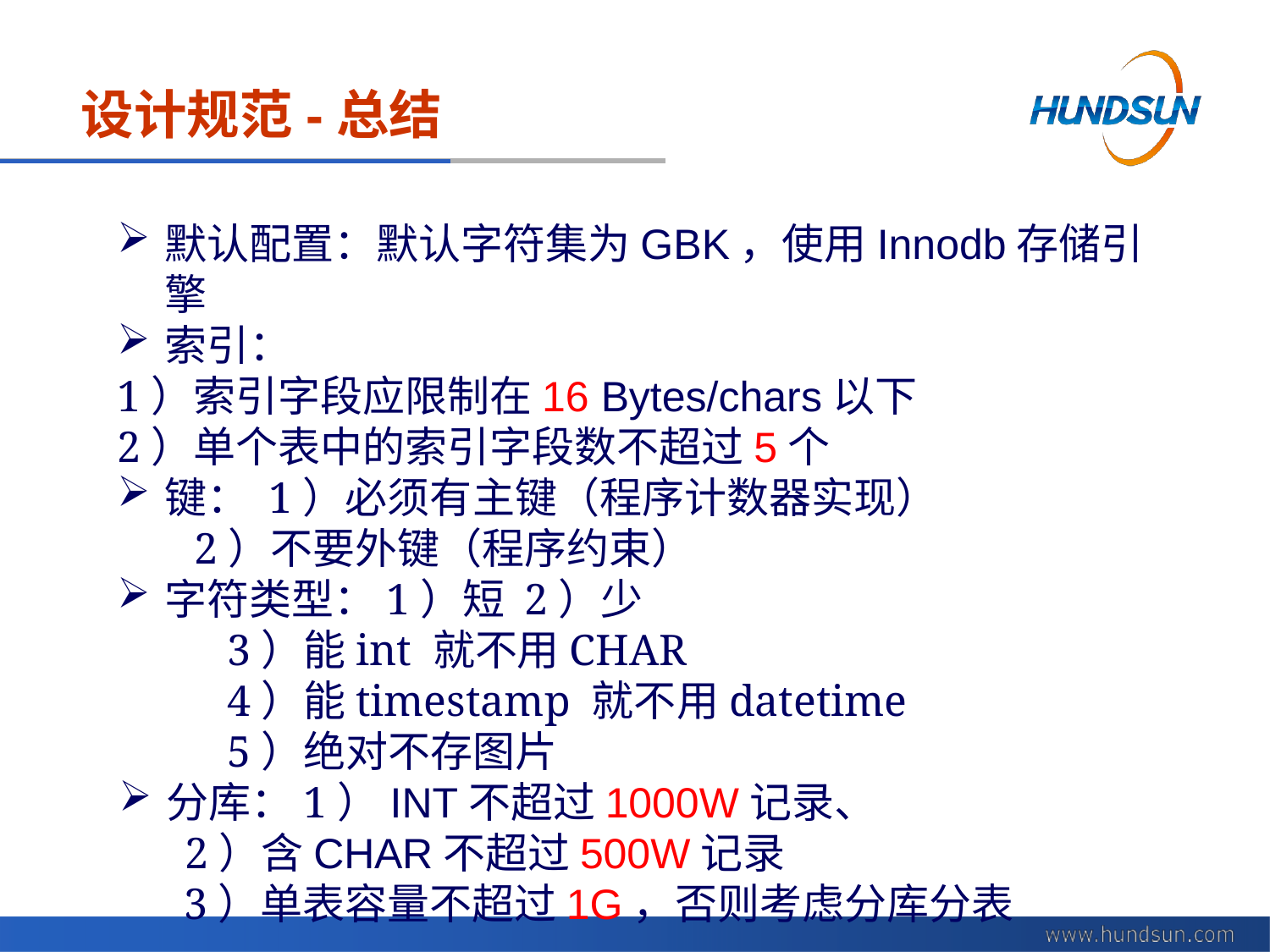

# 设计规范-总结
默认配置：默认字符集为GBK，使用Innodb存储引擎
索引：
1）索引字段应限制在16 Bytes/chars以下
2）单个表中的索引字段数不超过5个
键： 1）必须有主键（程序计数器实现）
       2）不要外键（程序约束）
字符类型：1）短 2）少
          3）能int 就不用CHAR
          4）能timestamp 就不用datetime
          5）绝对不存图片
分库：1）INT不超过1000W记录、
      2）含CHAR不超过500W记录
      3）单表容量不超过1G，否则考虑分库分表